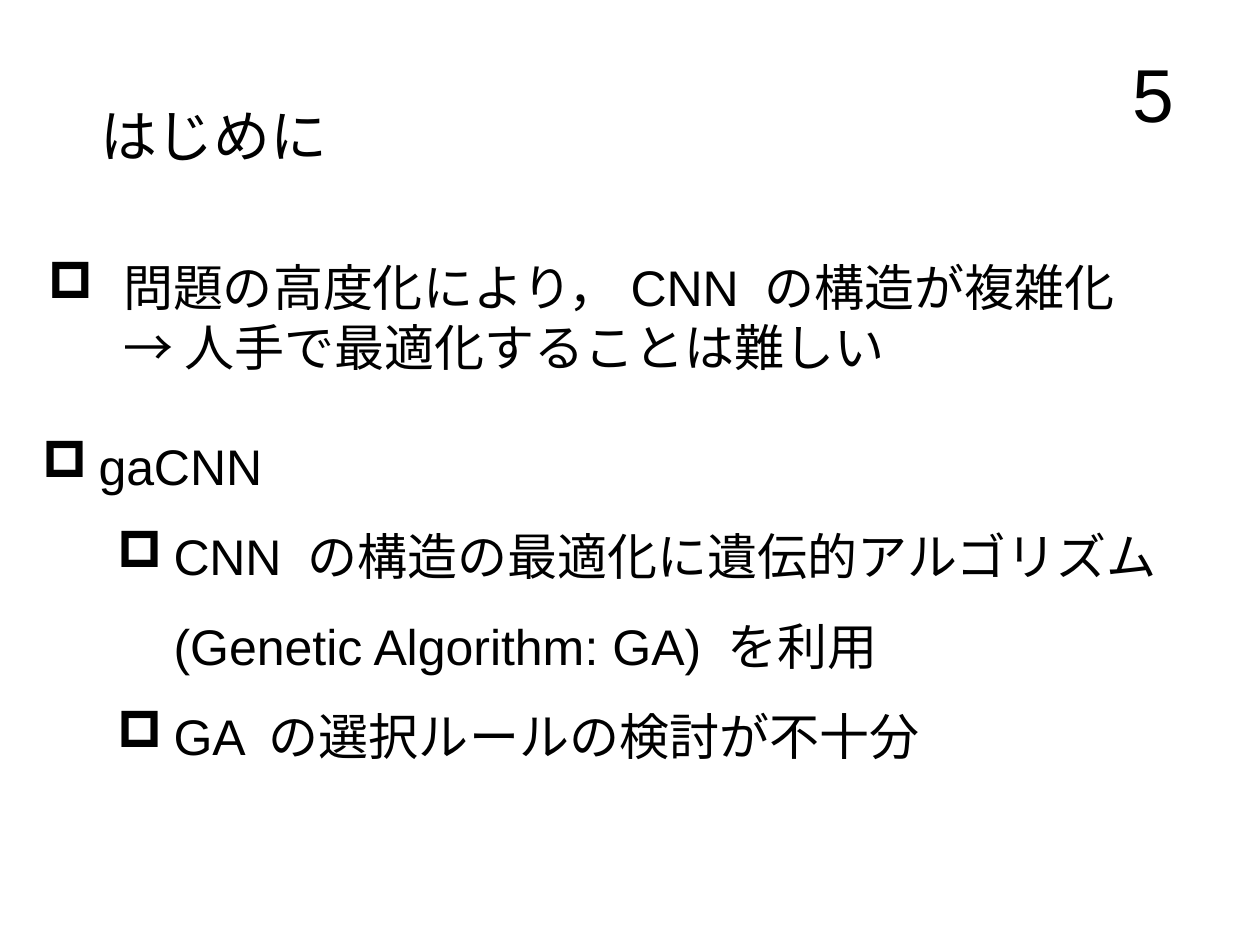

# はじめに
5
問題の高度化により，CNN の構造が複雑化
→ 人手で最適化することは難しい
gaCNN
CNN の構造の最適化に遺伝的アルゴリズム
(Genetic Algorithm: GA) を利用
GA の選択ルールの検討が不十分